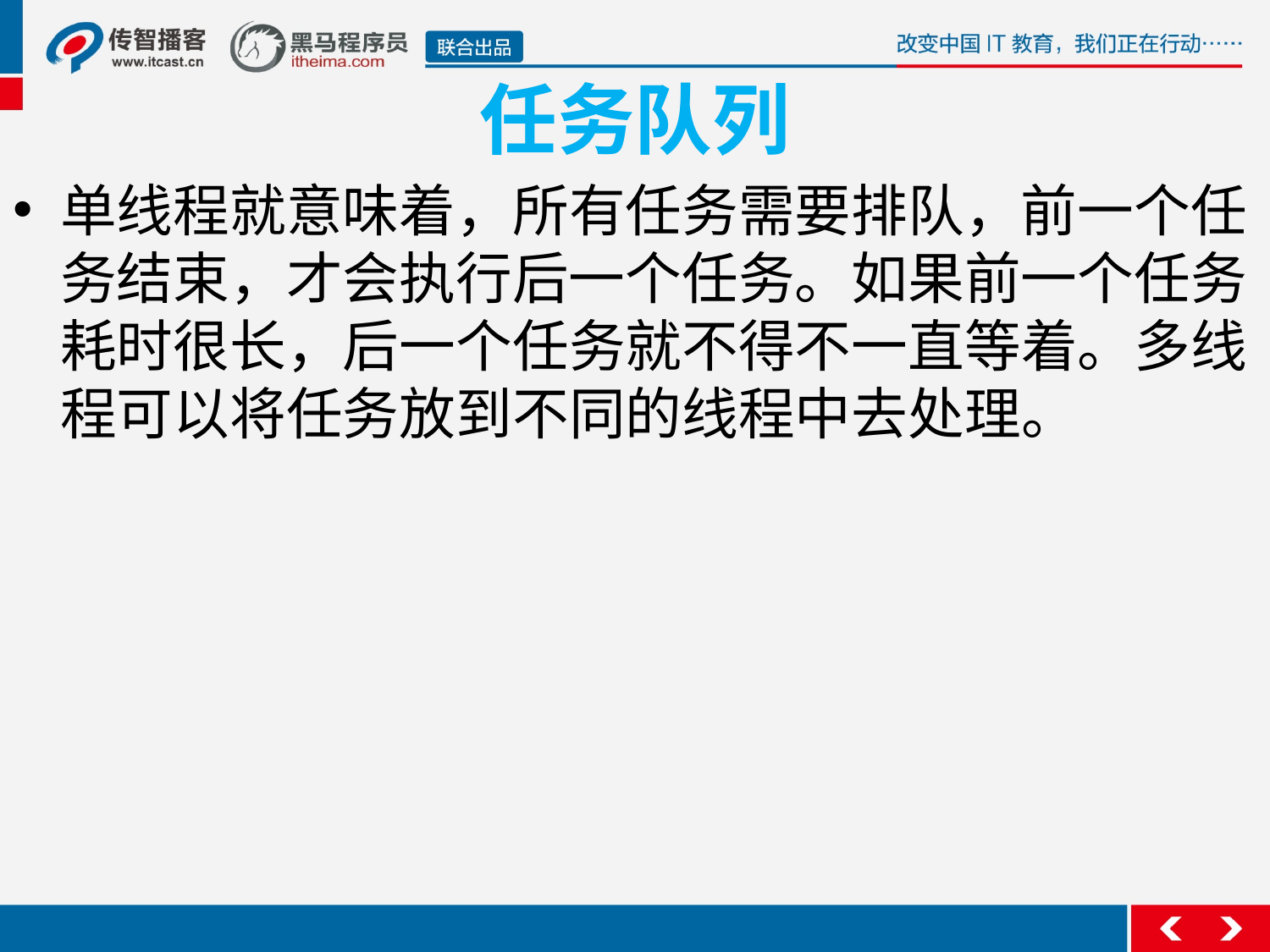

# 任务队列
单线程就意味着，所有任务需要排队，前一个任务结束，才会执行后一个任务。如果前一个任务耗时很长，后一个任务就不得不一直等着。多线程可以将任务放到不同的线程中去处理。